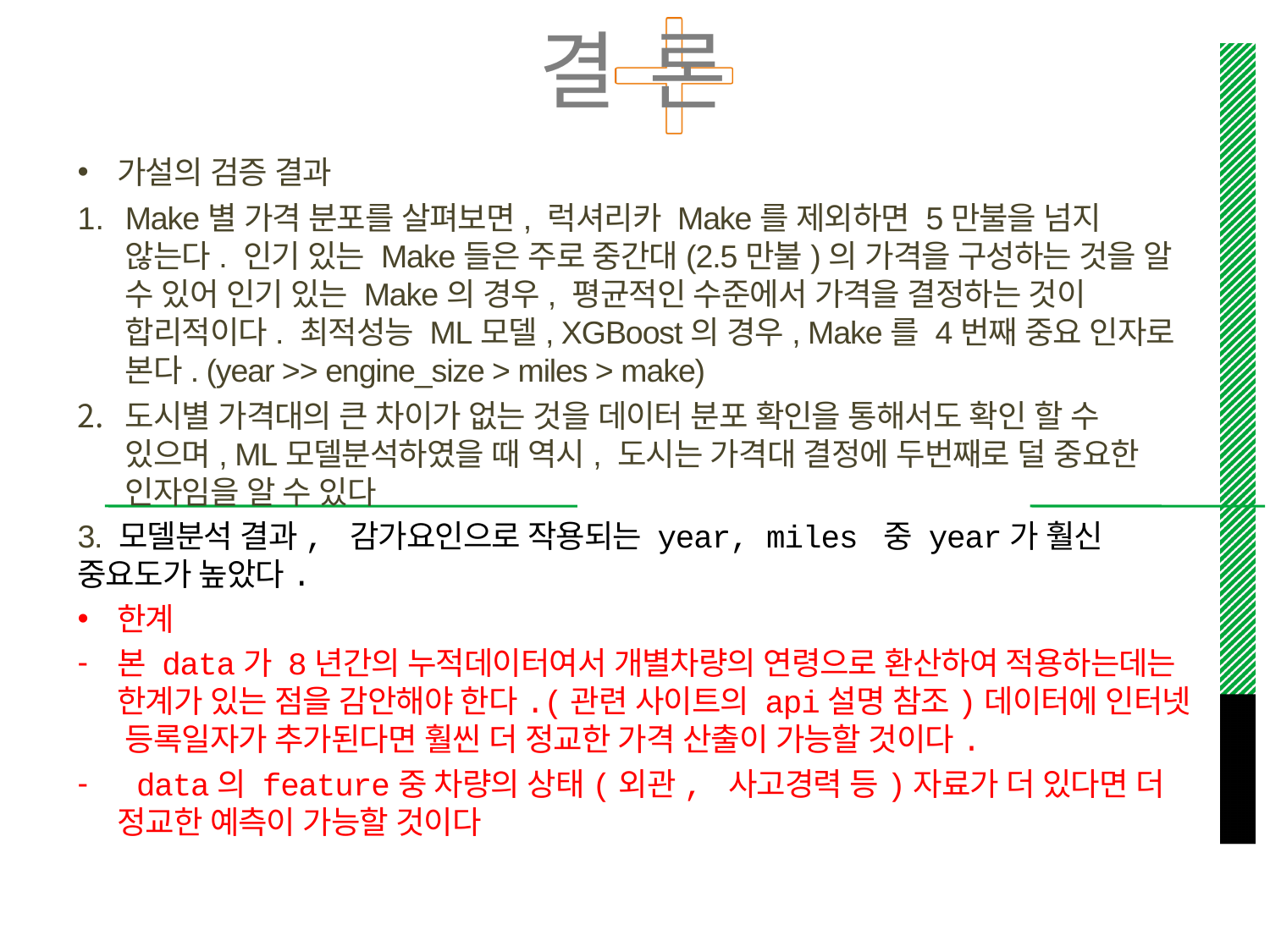

# 결 론
가설의 검증 결과
Make별 가격 분포를 살펴보면, 럭셔리카 Make를 제외하면 5만불을 넘지 않는다. 인기 있는 Make들은 주로 중간대(2.5만불)의 가격을 구성하는 것을 알 수 있어 인기 있는 Make의 경우, 평균적인 수준에서 가격을 결정하는 것이 합리적이다. 최적성능 ML모델, XGBoost의 경우, Make를 4번째 중요 인자로 본다. (year >> engine_size > miles > make)
도시별 가격대의 큰 차이가 없는 것을 데이터 분포 확인을 통해서도 확인 할 수 있으며, ML모델분석하였을 때 역시, 도시는 가격대 결정에 두번째로 덜 중요한 인자임을 알 수 있다
3. 모델분석 결과, 감가요인으로 작용되는 year, miles 중 year가 훨신 중요도가 높았다.
한계
본 data가 8년간의 누적데이터여서 개별차량의 연령으로 환산하여 적용하는데는 한계가 있는 점을 감안해야 한다.(관련 사이트의 api설명 참조)데이터에 인터넷 등록일자가 추가된다면 훨씬 더 정교한 가격 산출이 가능할 것이다.
 data의 feature중 차량의 상태(외관, 사고경력 등)자료가 더 있다면 더 정교한 예측이 가능할 것이다